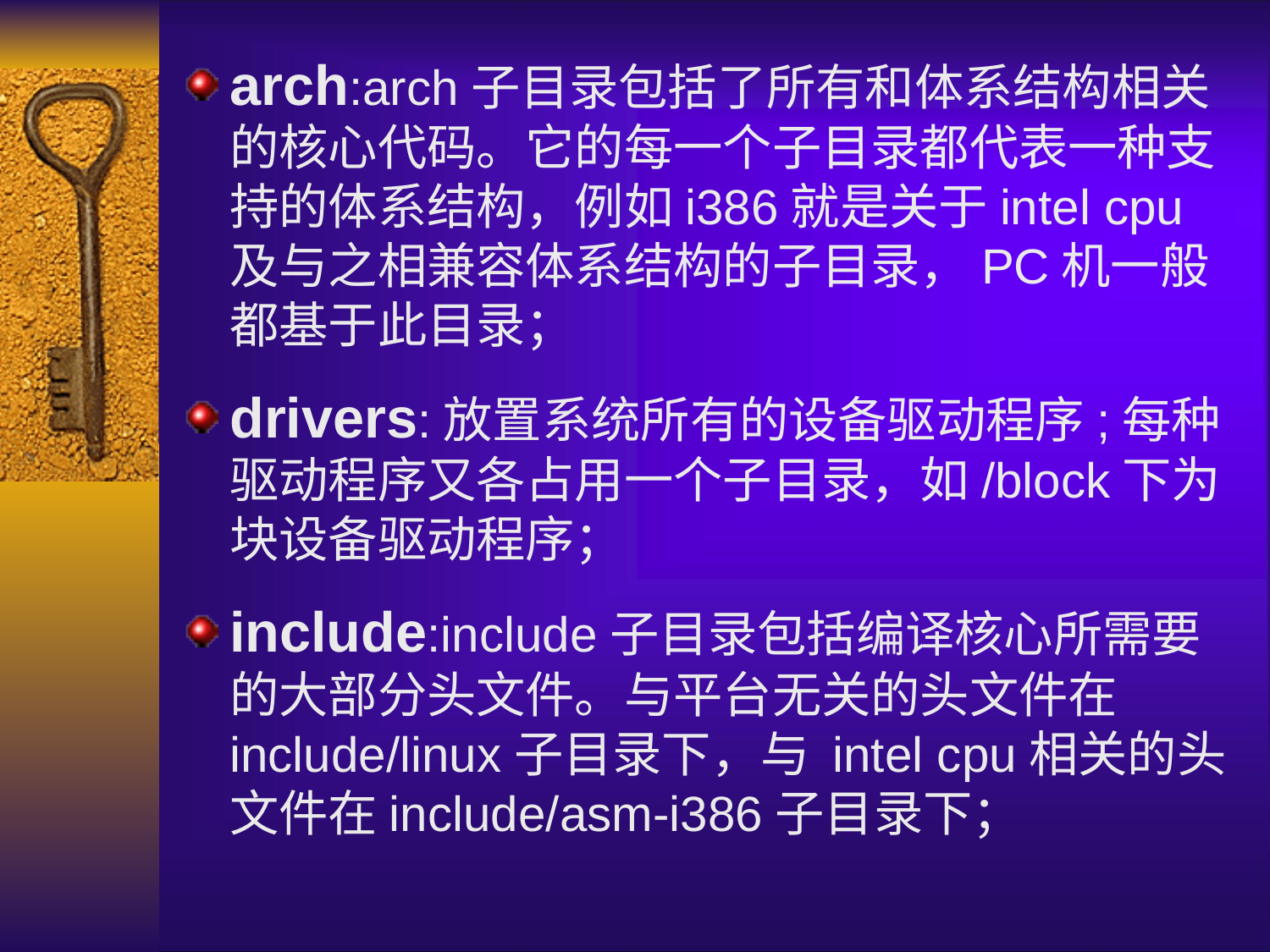

# arch:arch子目录包括了所有和体系结构相关的核心代码。它的每一个子目录都代表一种支持的体系结构，例如i386就是关于intel cpu及与之相兼容体系结构的子目录，PC机一般都基于此目录；
drivers:放置系统所有的设备驱动程序;每种驱动程序又各占用一个子目录，如/block下为块设备驱动程序；
include:include子目录包括编译核心所需要的大部分头文件。与平台无关的头文件在include/linux子目录下，与 intel cpu相关的头文件在include/asm-i386子目录下；